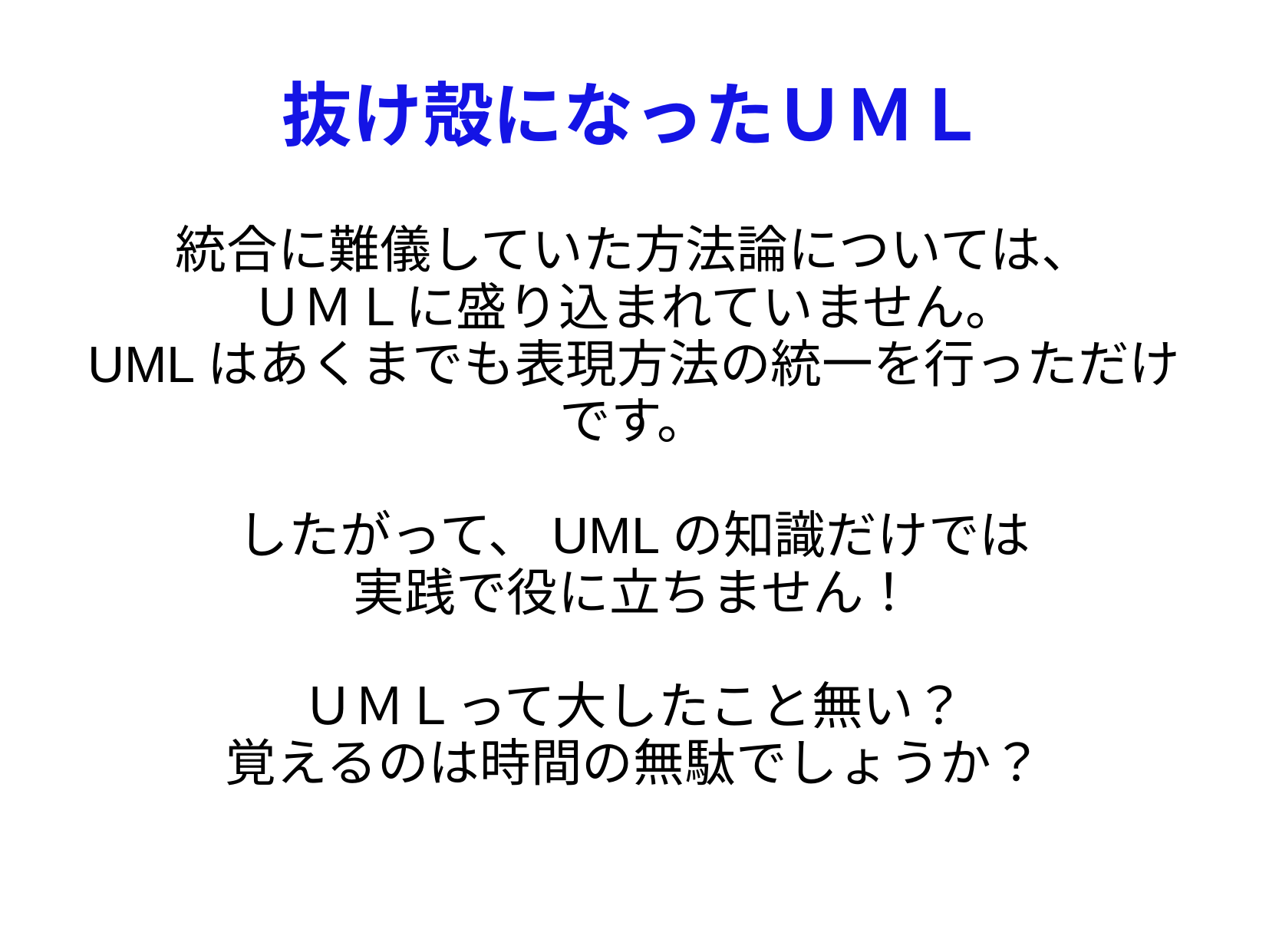

# 抜け殻になったＵＭＬ
統合に難儀していた方法論については、
ＵＭＬに盛り込まれていません。
UMLはあくまでも表現方法の統一を行っただけです。

したがって、UMLの知識だけでは
実践で役に立ちません！

ＵＭＬって大したこと無い？
覚えるのは時間の無駄でしょうか？